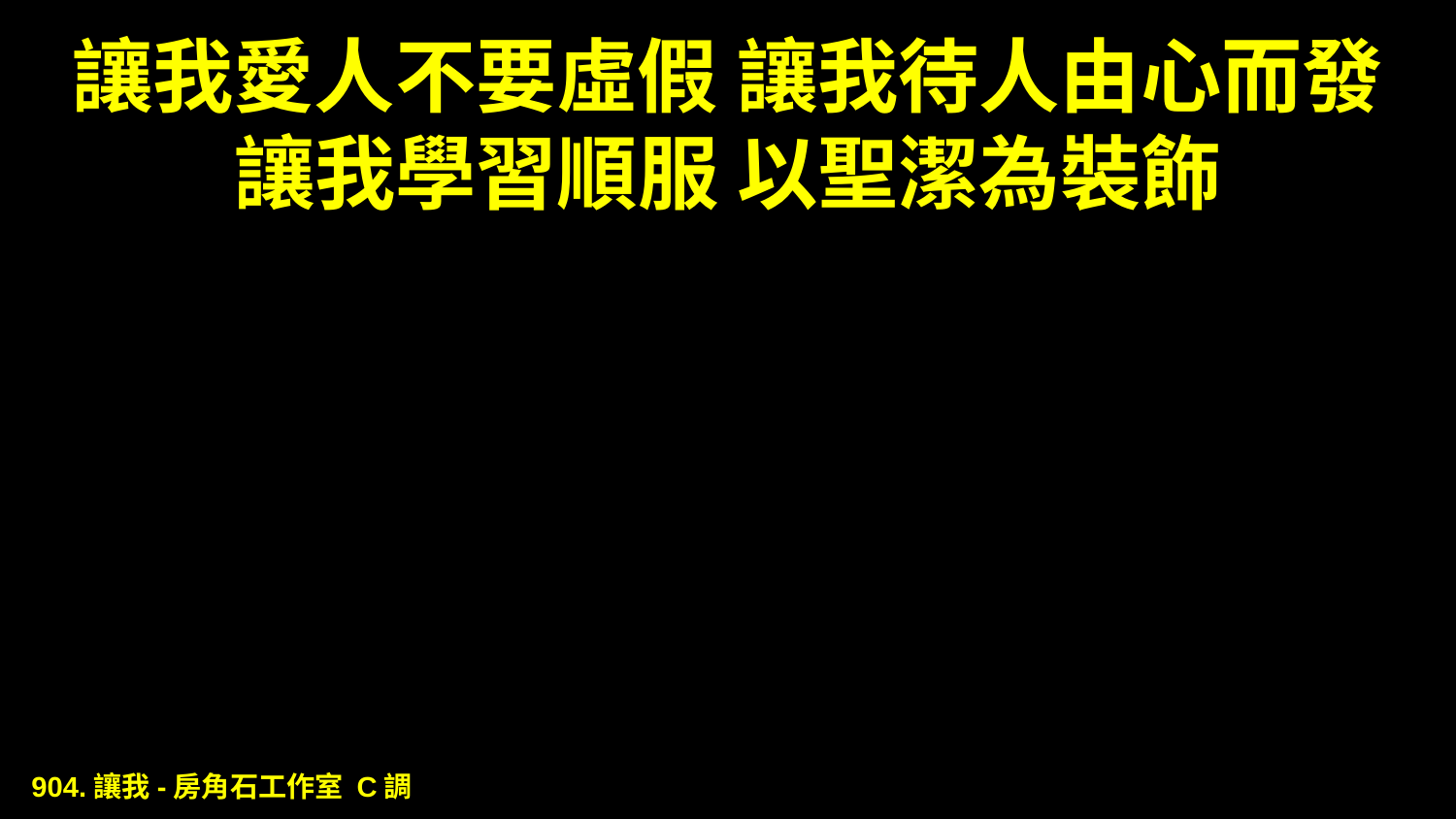

# 讓我愛人不要虛假 讓我待人由心而發 讓我學習順服 以聖潔為裝飾
904.讓我-房角石工作室 C調